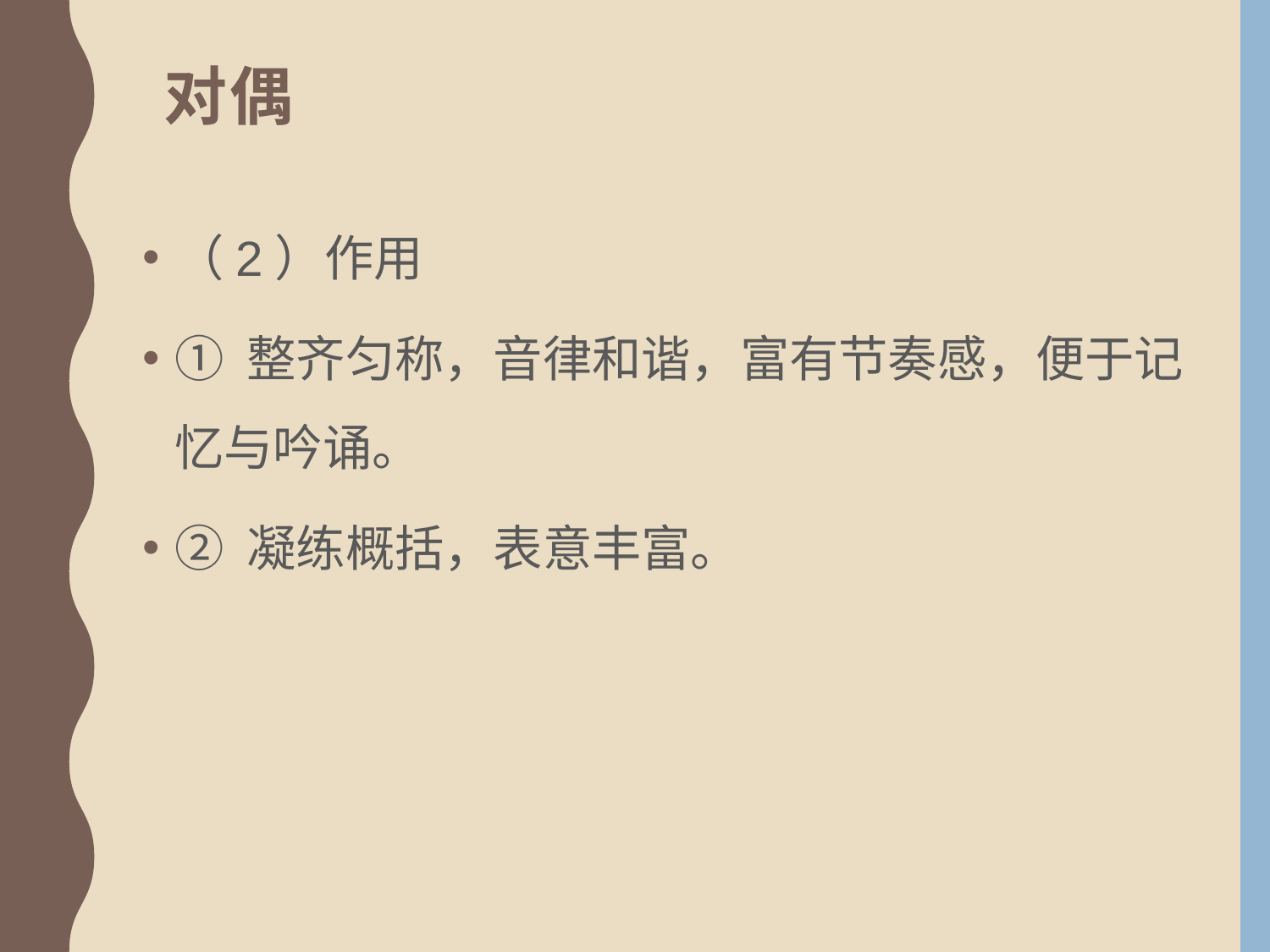

# 对偶
（2）作用
① 整齐匀称，音律和谐，富有节奏感，便于记忆与吟诵。
② 凝练概括，表意丰富。